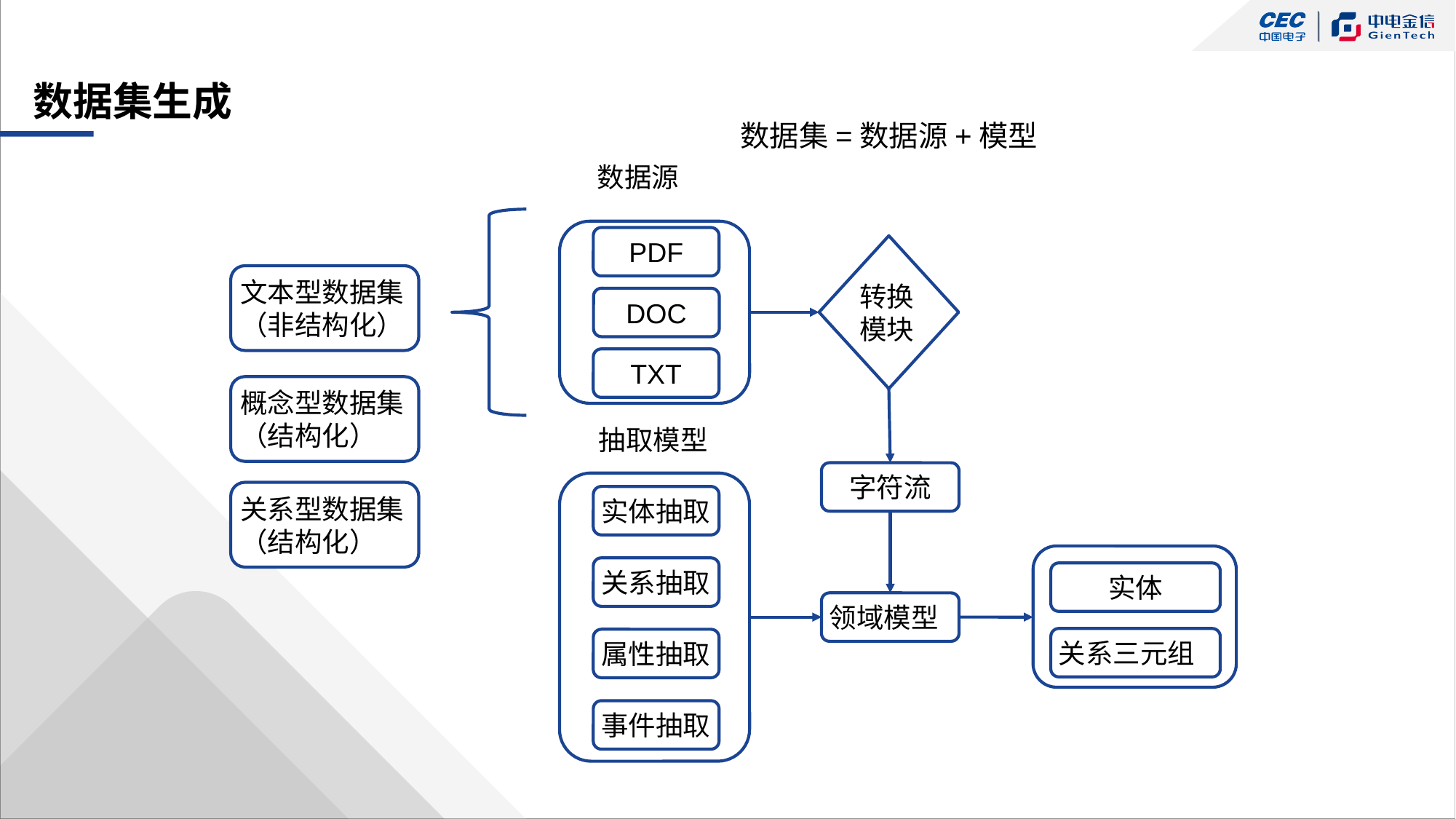

# 数据集生成
数据集=数据源+模型
数据源

PDF
转换模块
文本型数据集（非结构化）
DOC
TXT
概念型数据集（结构化）
抽取模型
字符流

关系型数据集（结构化）
实体抽取

关系抽取
实体
领域模型
关系三元组
属性抽取
事件抽取